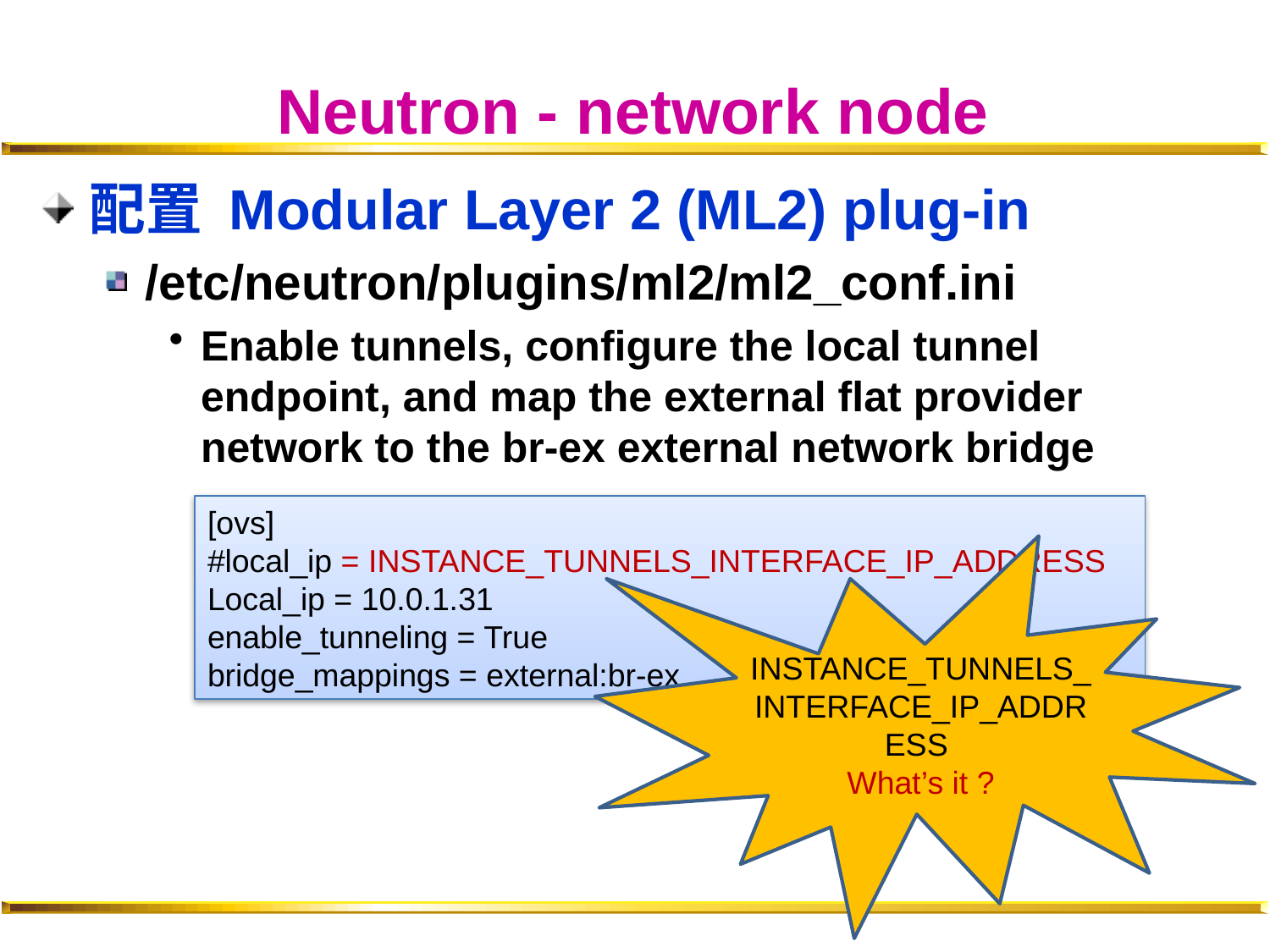

# Neutron - network node
配置 Modular Layer 2 (ML2) plug-in
/etc/neutron/plugins/ml2/ml2_conf.ini
Enable tunnels, configure the local tunnel endpoint, and map the external flat provider network to the br-ex external network bridge
[ovs]
#local_ip = INSTANCE_TUNNELS_INTERFACE_IP_ADDRESS
Local_ip = 10.0.1.31
enable_tunneling = True
bridge_mappings = external:br-ex
INSTANCE_TUNNELS_INTERFACE_IP_ADDRESS
What’s it ?